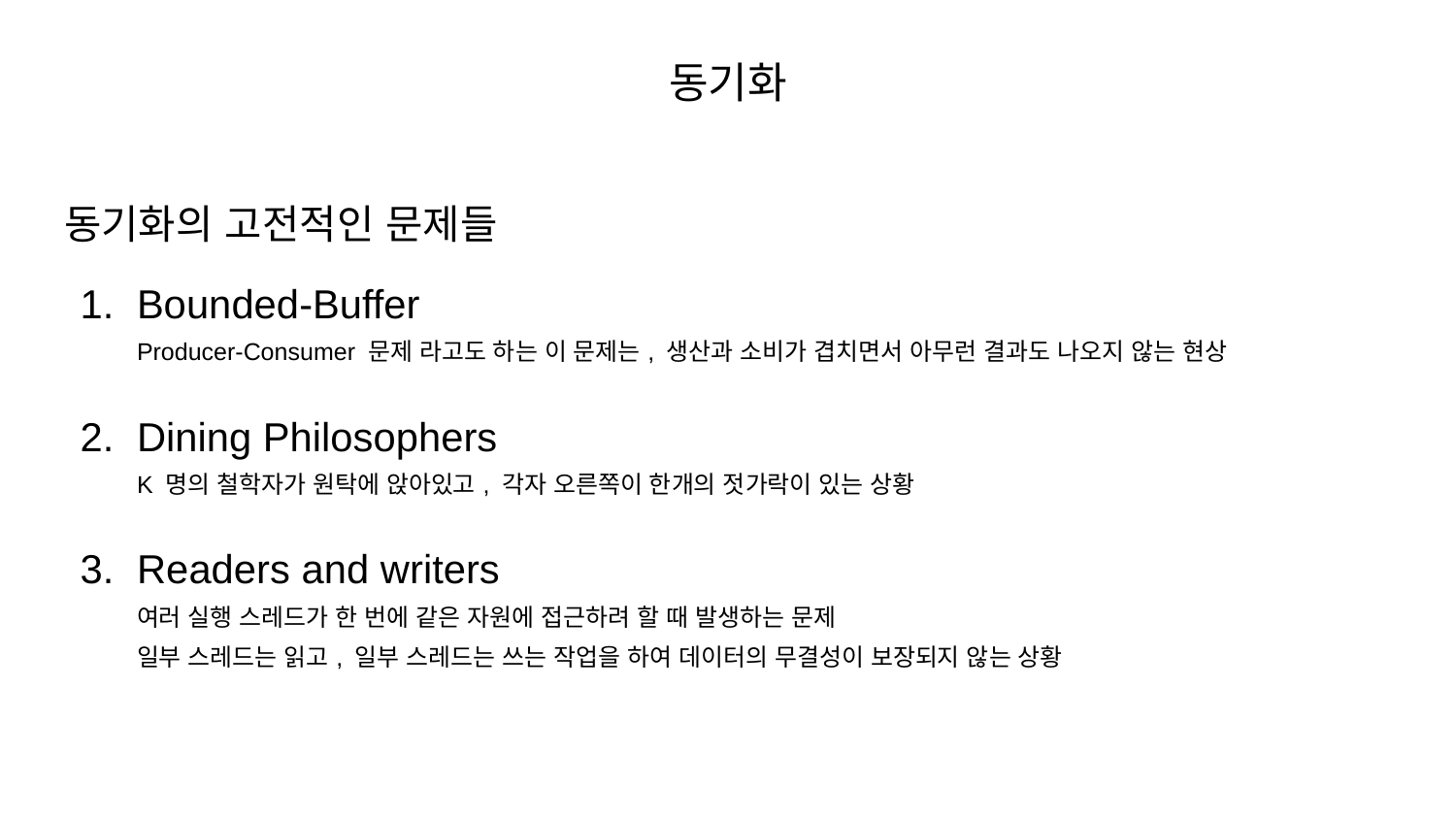

# 동기화
동기화의 고전적인 문제들
Bounded-Buffer
Producer-Consumer 문제 라고도 하는 이 문제는, 생산과 소비가 겹치면서 아무런 결과도 나오지 않는 현상
Dining Philosophers
K 명의 철학자가 원탁에 앉아있고, 각자 오른쪽이 한개의 젓가락이 있는 상황
Readers and writers
여러 실행 스레드가 한 번에 같은 자원에 접근하려 할 때 발생하는 문제
일부 스레드는 읽고, 일부 스레드는 쓰는 작업을 하여 데이터의 무결성이 보장되지 않는 상황